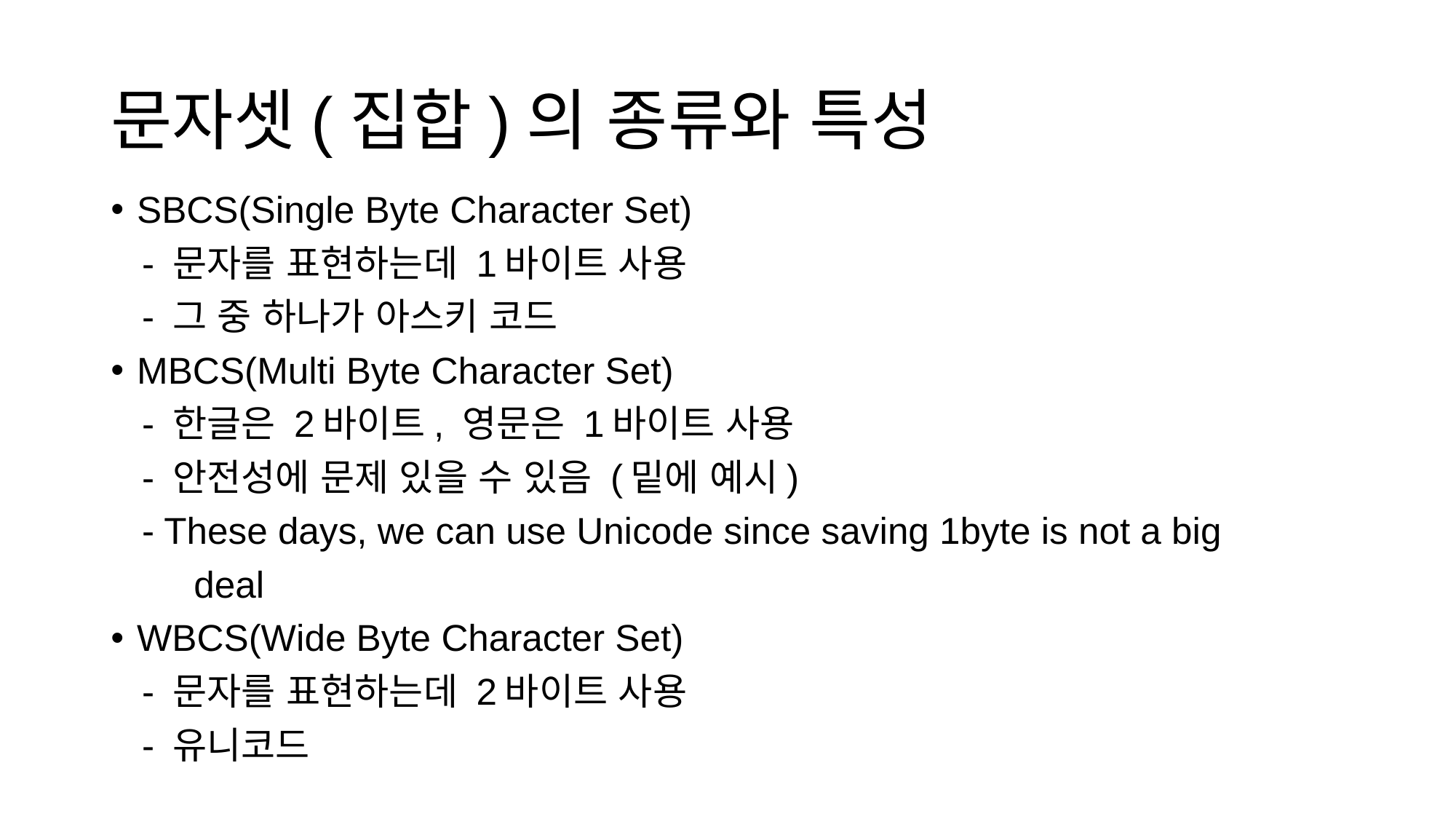

# 문자셋(집합)의 종류와 특성
SBCS(Single Byte Character Set)
   - 문자를 표현하는데 1바이트 사용
   - 그 중 하나가 아스키 코드
MBCS(Multi Byte Character Set)
   - 한글은 2바이트, 영문은 1바이트 사용
   - 안전성에 문제 있을 수 있음 (밑에 예시)
   - These days, we can use Unicode since saving 1byte is not a big
        deal
WBCS(Wide Byte Character Set)
   - 문자를 표현하는데 2바이트 사용
   - 유니코드